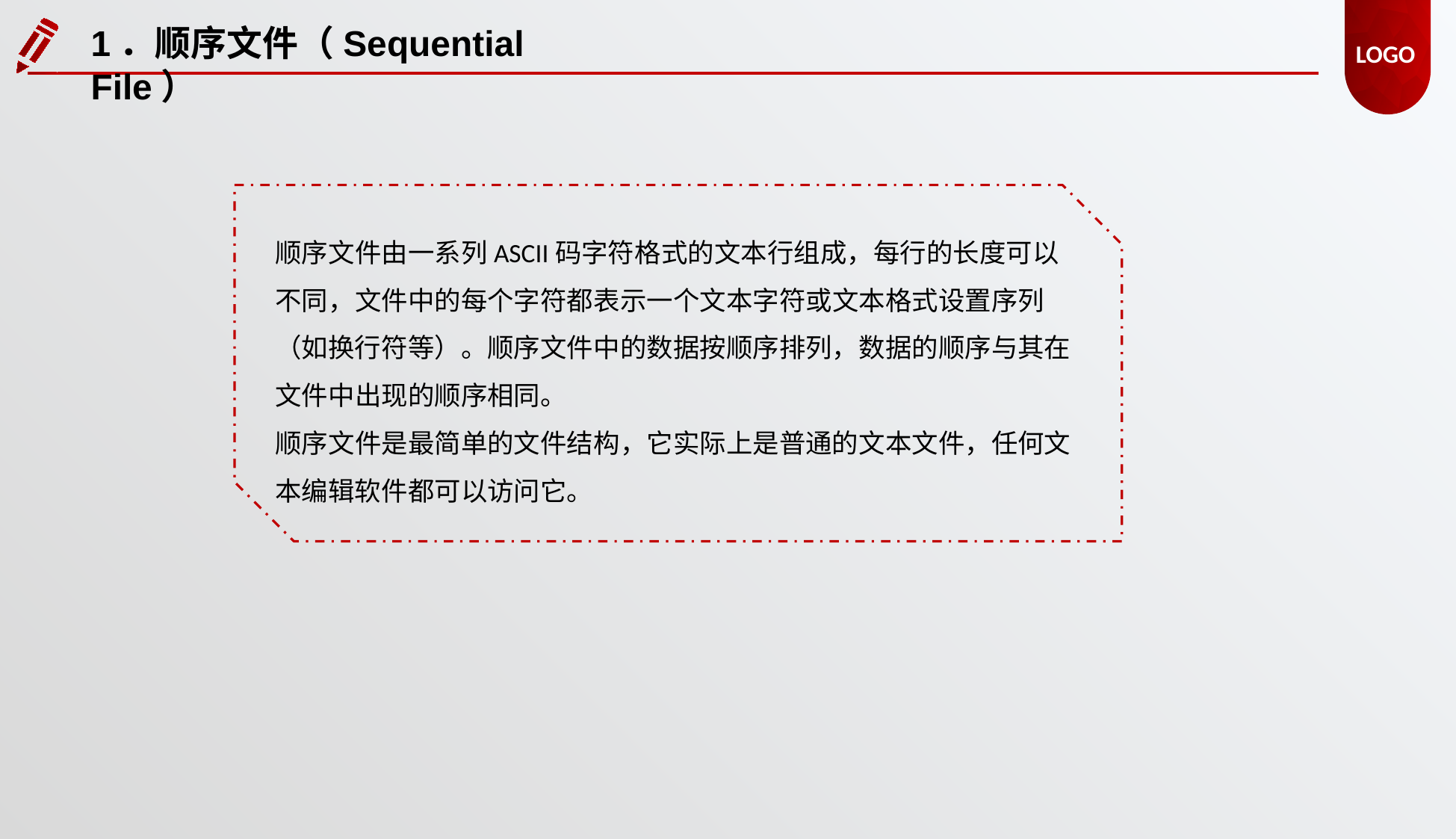

1．顺序文件（Sequential File）
顺序文件由一系列ASCII码字符格式的文本行组成，每行的长度可以不同，文件中的每个字符都表示一个文本字符或文本格式设置序列（如换行符等）。顺序文件中的数据按顺序排列，数据的顺序与其在文件中出现的顺序相同。
顺序文件是最简单的文件结构，它实际上是普通的文本文件，任何文本编辑软件都可以访问它。